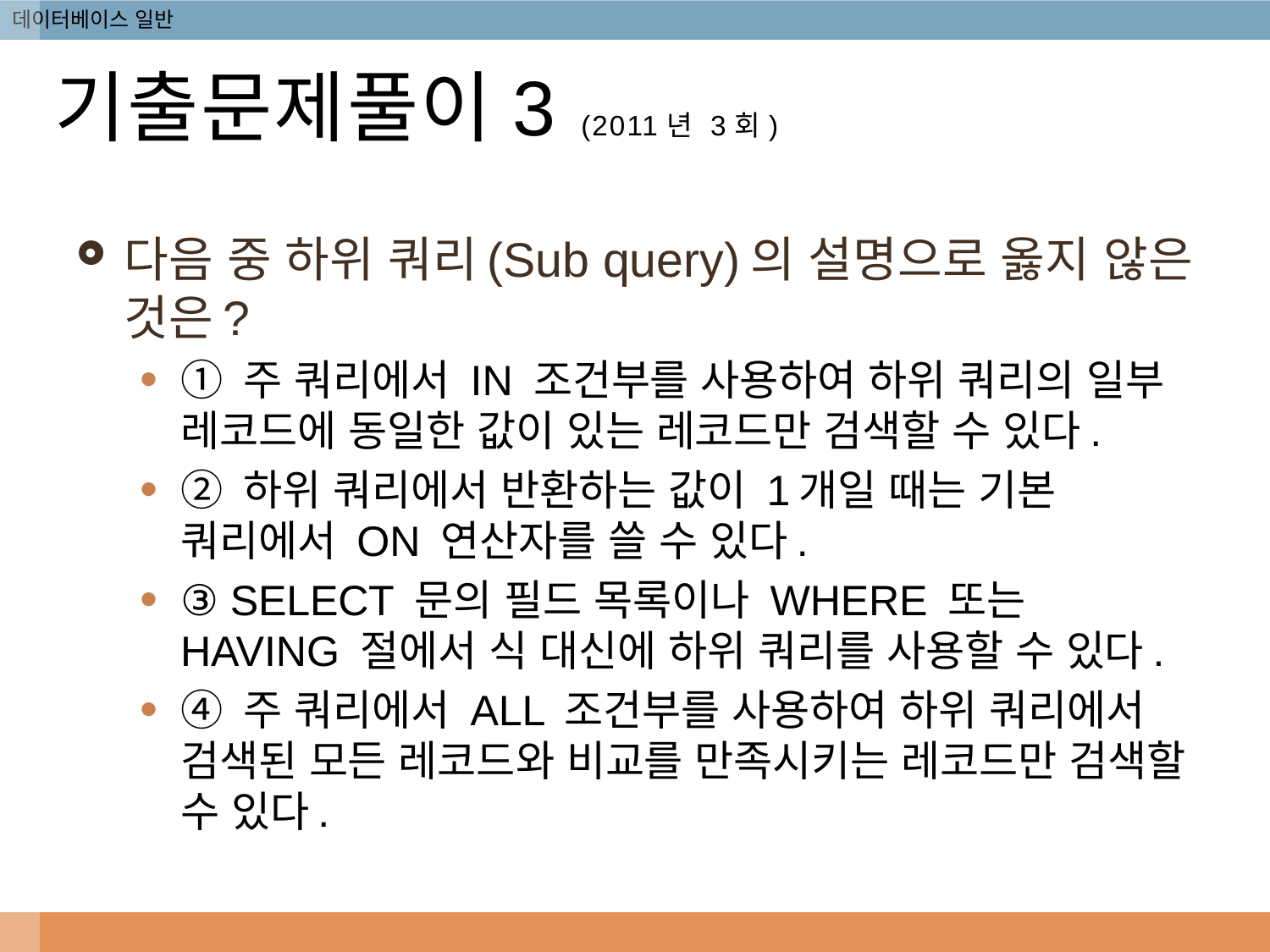

# 기출문제풀이3 (2011년 3회)
다음 중 하위 쿼리(Sub query)의 설명으로 옳지 않은 것은?
① 주 쿼리에서 IN 조건부를 사용하여 하위 쿼리의 일부 레코드에 동일한 값이 있는 레코드만 검색할 수 있다.
② 하위 쿼리에서 반환하는 값이 1개일 때는 기본 쿼리에서 ON 연산자를 쓸 수 있다.
③ SELECT 문의 필드 목록이나 WHERE 또는 HAVING 절에서 식 대신에 하위 쿼리를 사용할 수 있다.
④ 주 쿼리에서 ALL 조건부를 사용하여 하위 쿼리에서 검색된 모든 레코드와 비교를 만족시키는 레코드만 검색할 수 있다.